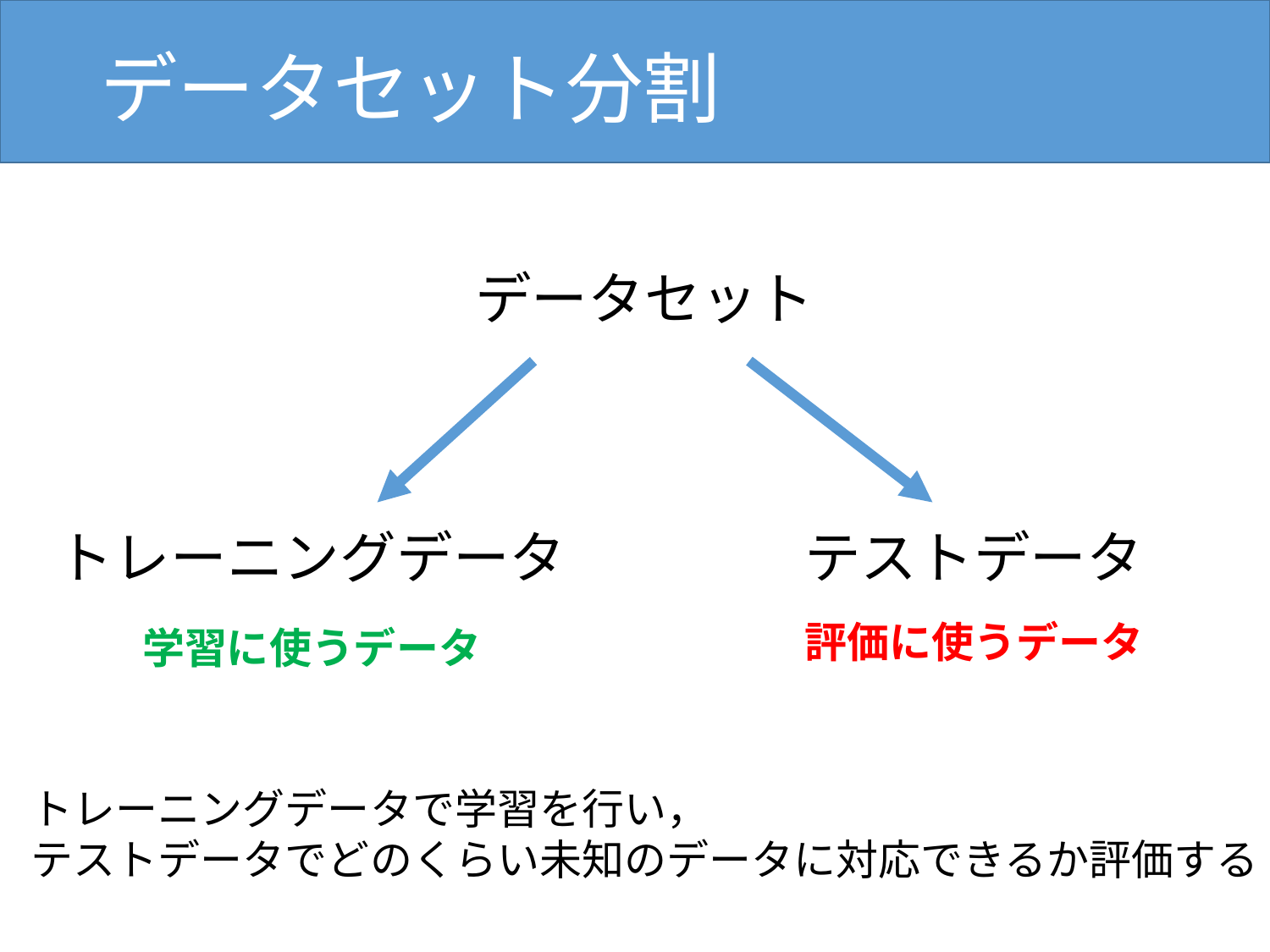

# データセット分割
データセット
トレーニングデータ
テストデータ
評価に使うデータ
学習に使うデータ
トレーニングデータで学習を行い，
テストデータでどのくらい未知のデータに対応できるか評価する